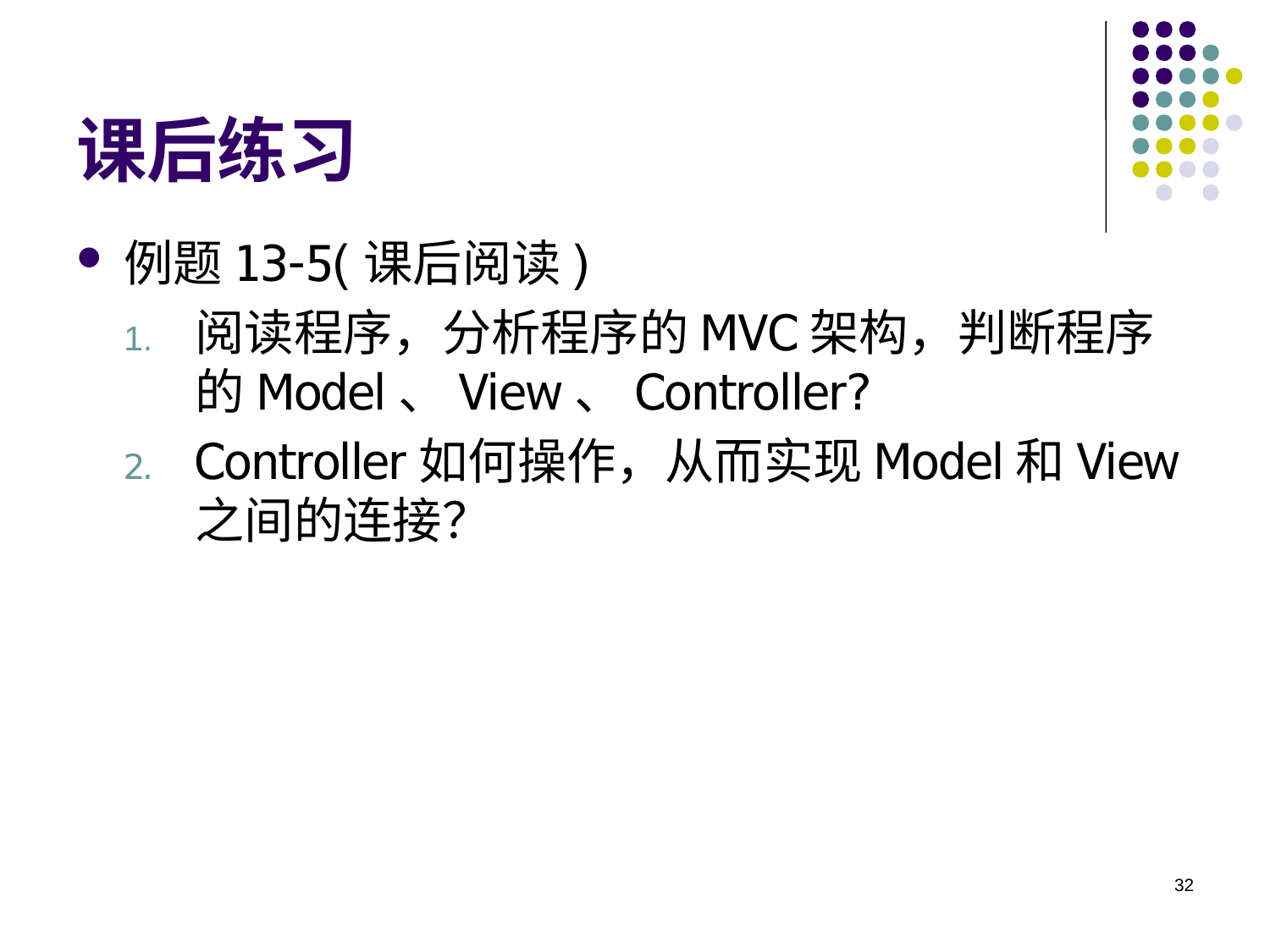

# 课后练习
例题13-5(课后阅读)
阅读程序，分析程序的MVC架构，判断程序的Model、View、Controller?
Controller如何操作，从而实现Model和View之间的连接？

32